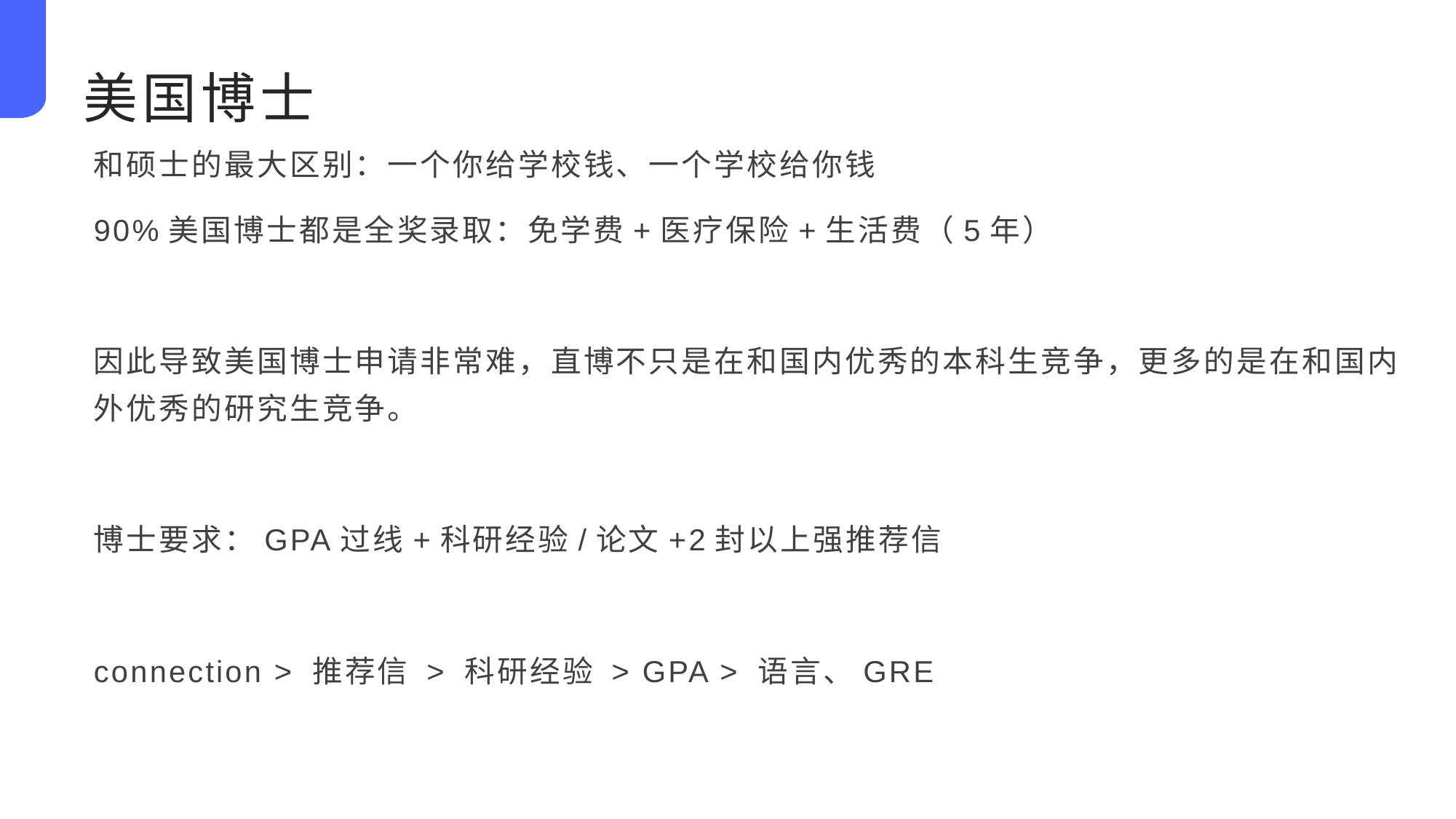

美国博士
和硕士的最大区别：一个你给学校钱、一个学校给你钱
90%美国博士都是全奖录取：免学费+医疗保险+生活费（5年）

因此导致美国博士申请非常难，直博不只是在和国内优秀的本科生竞争，更多的是在和国内外优秀的研究生竞争。

博士要求：GPA过线+科研经验/论文+2封以上强推荐信

connection > 推荐信 > 科研经验 > GPA > 语言、GRE